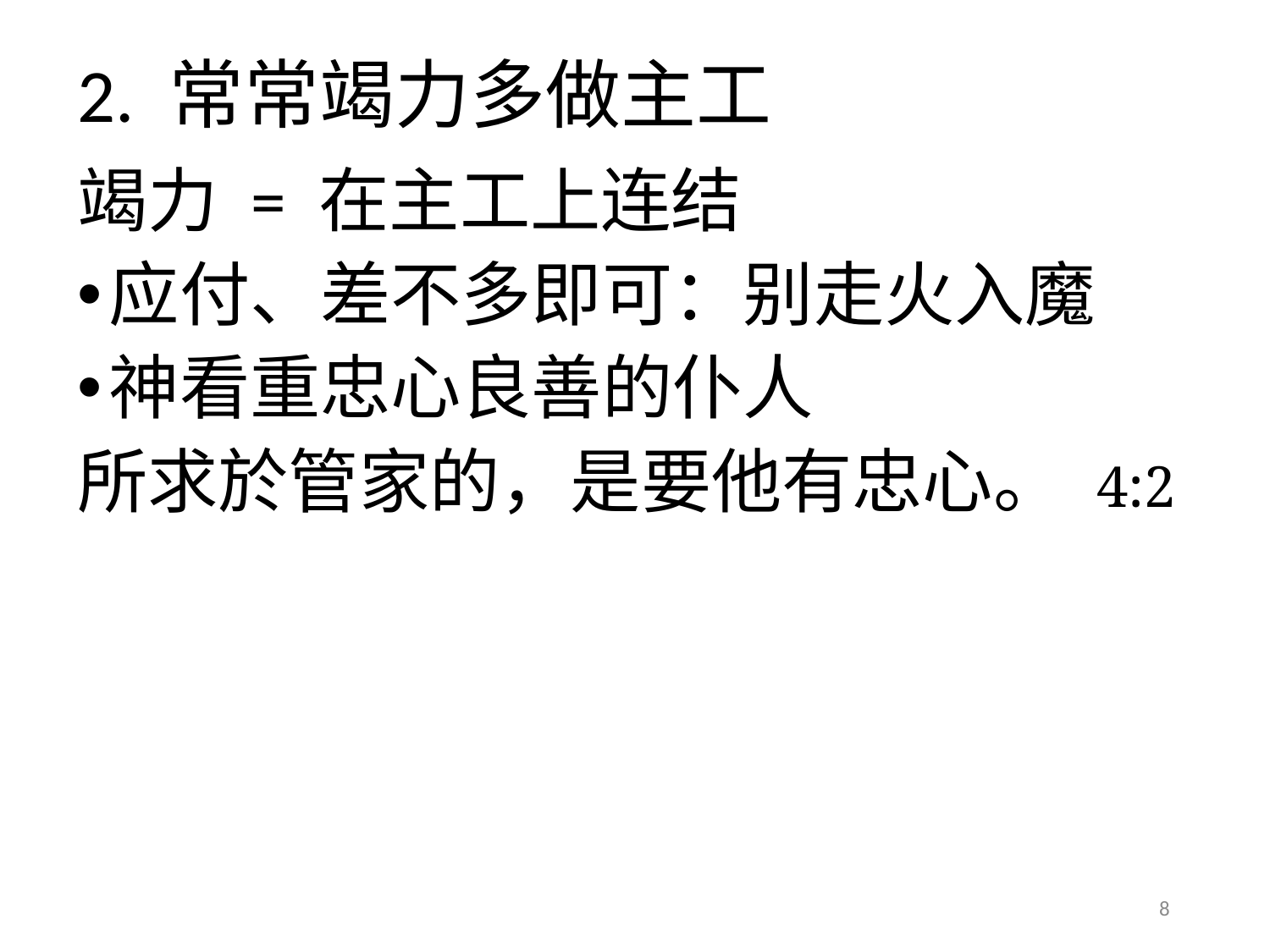

# 2. 常常竭力多做主工
竭力 = 在主工上连结
应付、差不多即可：别走火入魔
神看重忠心良善的仆人
所求於管家的，是要他有忠心。 4:2
8